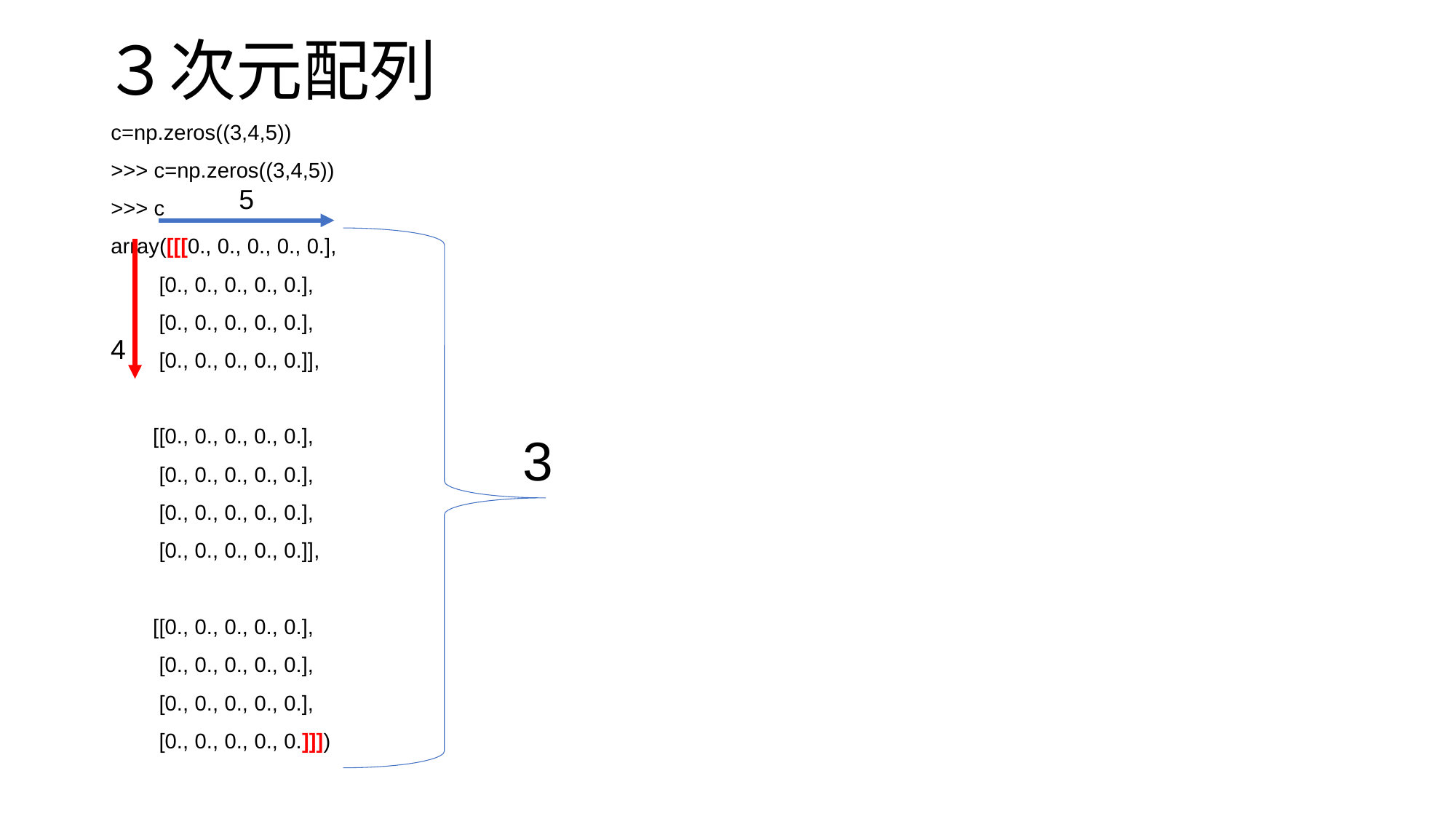

# ３次元配列
c=np.zeros((3,4,5))
>>> c=np.zeros((3,4,5))
>>> c
array([[[0., 0., 0., 0., 0.],
        [0., 0., 0., 0., 0.],
        [0., 0., 0., 0., 0.],
        [0., 0., 0., 0., 0.]],

       [[0., 0., 0., 0., 0.],
        [0., 0., 0., 0., 0.],
        [0., 0., 0., 0., 0.],
        [0., 0., 0., 0., 0.]],

       [[0., 0., 0., 0., 0.],
        [0., 0., 0., 0., 0.],
        [0., 0., 0., 0., 0.],
        [0., 0., 0., 0., 0.]]])
5

4
3